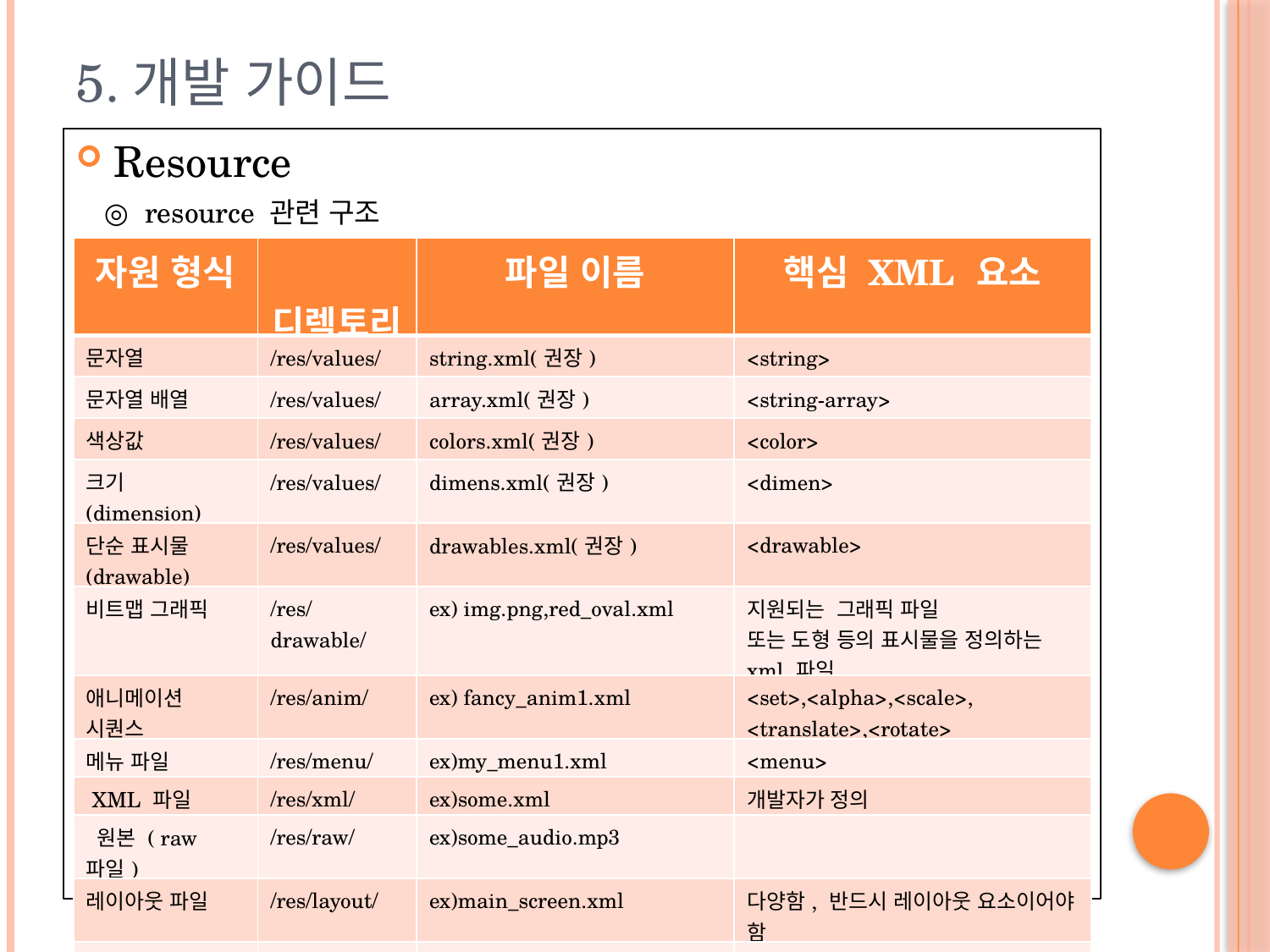

# 5.개발 가이드
Resource
◎  resource 관련 구조

| 자원 형식 | 디렉토리 | 파일 이름 | 핵심 XML 요소 |
| --- | --- | --- | --- |
| 문자열 | /res/values/ | string.xml(권장) | <string> |
| 문자열 배열 | /res/values/ | array.xml(권장) | <string-array> |
| 색상값 | /res/values/ | colors.xml(권장) | <color> |
| 크기(dimension) | /res/values/ | dimens.xml(권장) | <dimen> |
| 단순 표시물 (drawable) | /res/values/ | drawables.xml(권장) | <drawable> |
| 비트맵 그래픽 | /res/drawable/ | ex) img.png,red\_oval.xml | 지원되는 그래픽 파일 또는 도형 등의 표시물을 정의하는 xml 파일 |
| 애니메이션 시퀀스 | /res/anim/ | ex) fancy\_anim1.xml | <set>,<alpha>,<scale>, <translate>,<rotate> |
| 메뉴 파일 | /res/menu/ | ex)my\_menu1.xml | <menu> |
| XML 파일 | /res/xml/ | ex)some.xml | 개발자가 정의 |
| 원본 ( raw 파일) | /res/raw/ | ex)some\_audio.mp3 |  |
| 레이아웃 파일 | /res/layout/ | ex)main\_screen.xml | 다양함, 반드시 레이아웃 요소이어야 함 |
| 스타일 및 테마 | /res/values/ | ex)styles.xml,themes.xml ( 권장) | <style> |